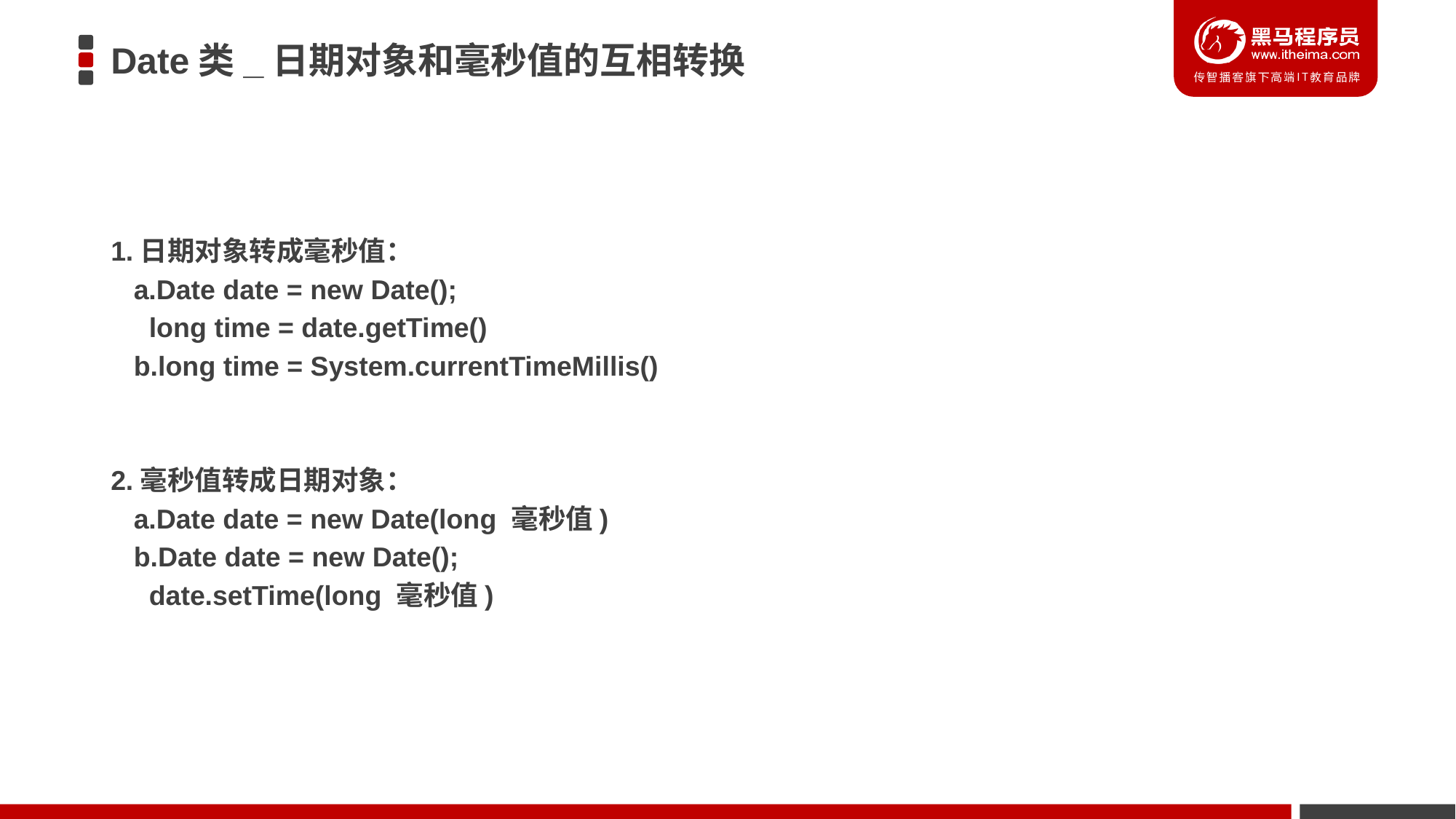

# Date类_日期对象和毫秒值的互相转换
1.日期对象转成毫秒值：
   a.Date date = new Date();
     long time = date.getTime()
   b.long time = System.currentTimeMillis()

2.毫秒值转成日期对象：
   a.Date date = new Date(long 毫秒值)
   b.Date date = new Date();
     date.setTime(long 毫秒值)